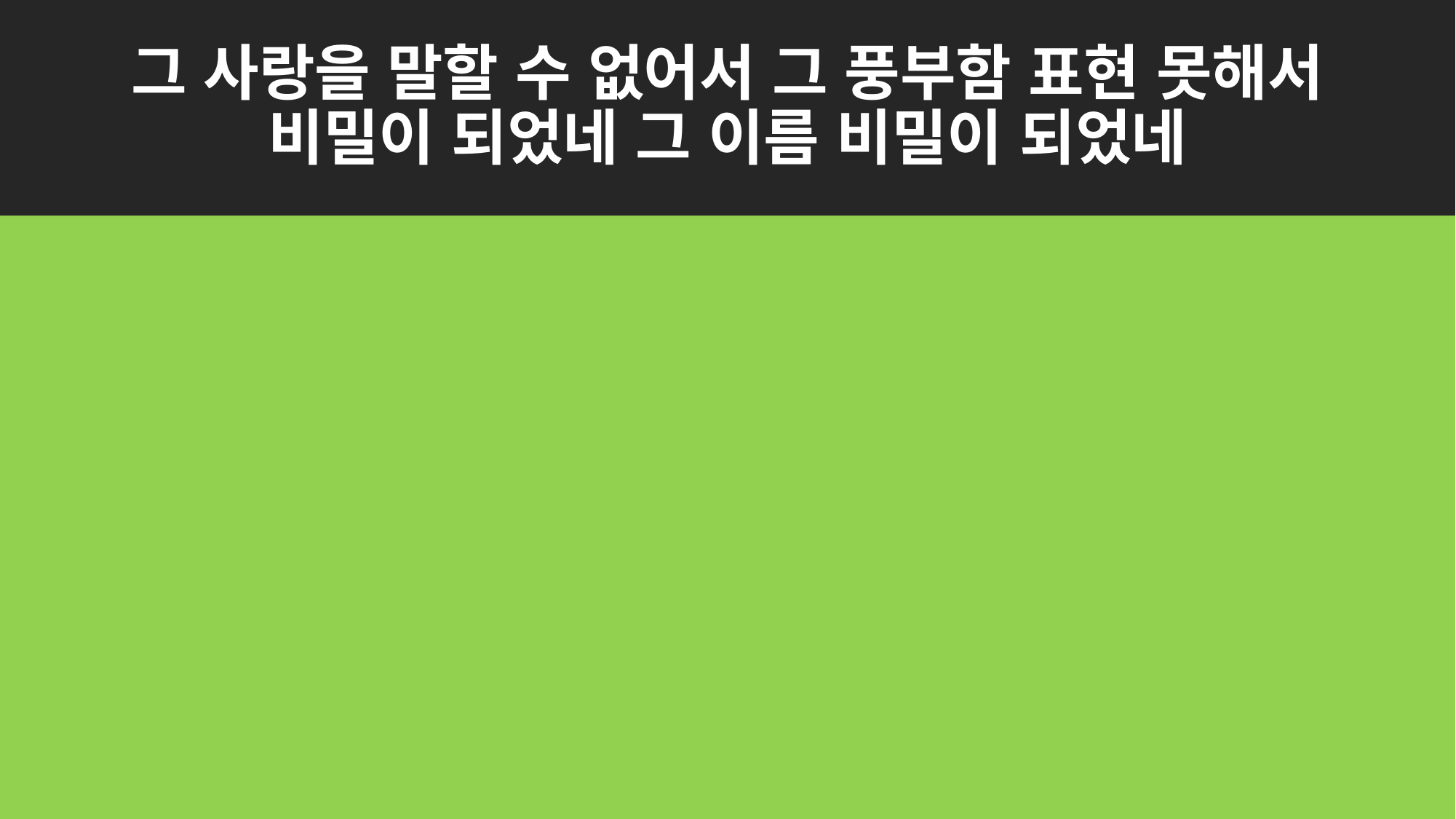

# 그 사랑을 말할 수 없어서 그 풍부함 표현 못해서
비밀이 되었네 그 이름 비밀이 되었네